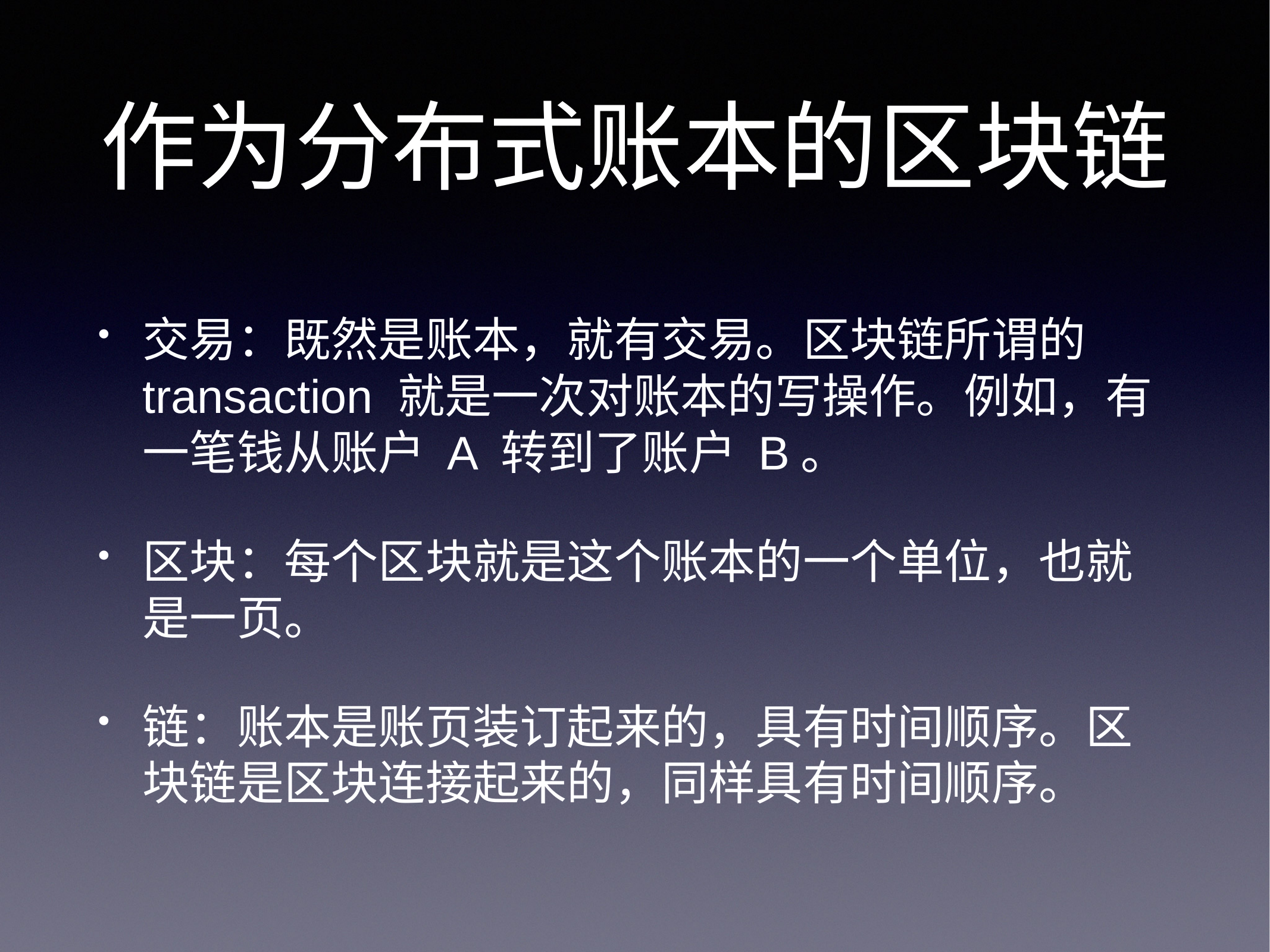

# 作为分布式账本的区块链
交易：既然是账本，就有交易。区块链所谓的 transaction 就是一次对账本的写操作。例如，有一笔钱从账户 A 转到了账户 B。
区块：每个区块就是这个账本的一个单位，也就是一页。
链：账本是账页装订起来的，具有时间顺序。区块链是区块连接起来的，同样具有时间顺序。